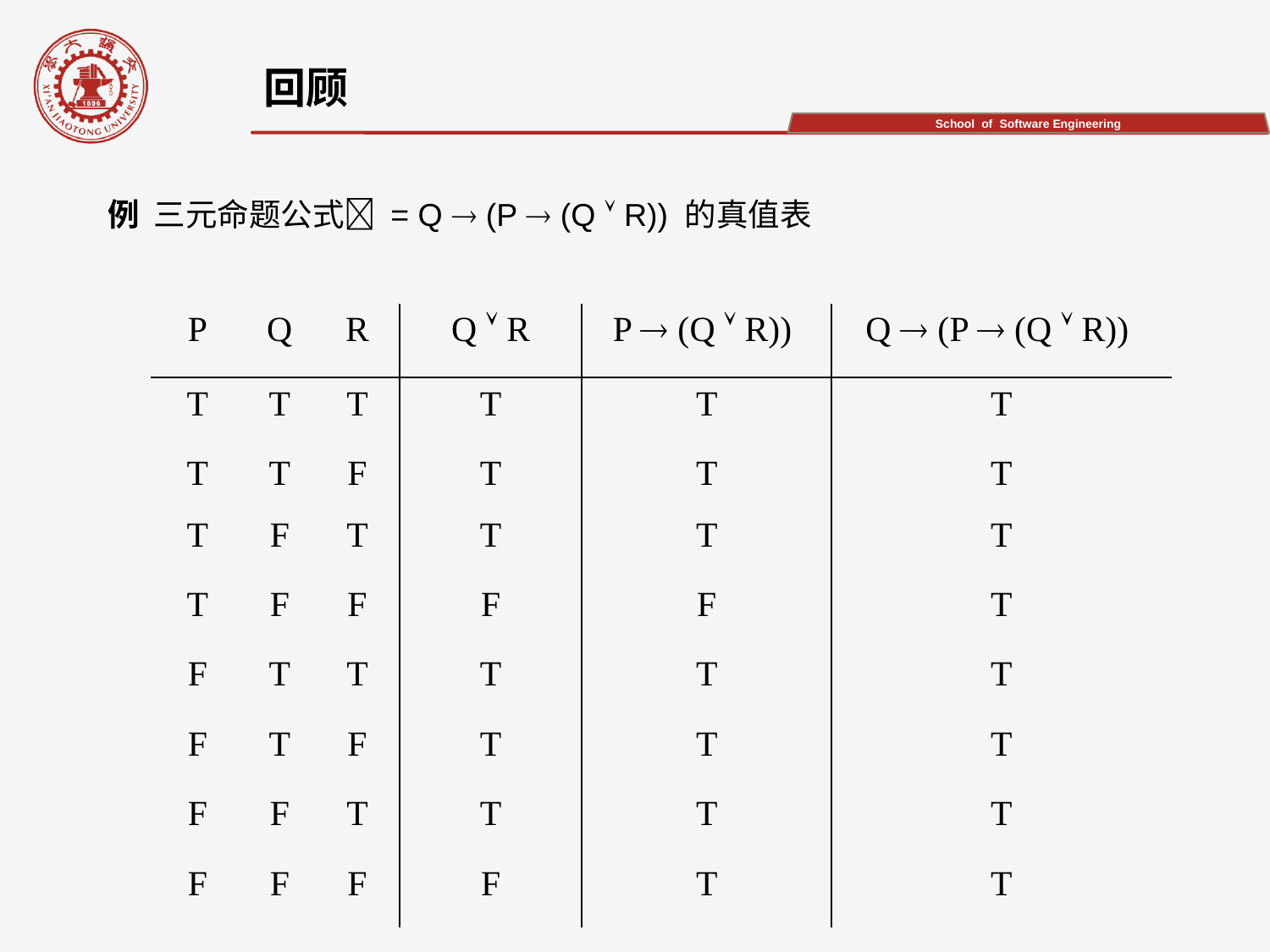

回顾
例  三元命题公式α = Q → (P → (Q ∨ R)) 的真值表

| P | Q | R | Q ∨ R | P → (Q ∨ R)) | Q → (P → (Q ∨ R)) |
| --- | --- | --- | --- | --- | --- |
| T | T | T | T | T | T |
| T | T | F | T | T | T |
| T | F | T | T | T | T |
| T | F | F | F | F | T |
| F | T | T | T | T | T |
| F | T | F | T | T | T |
| F | F | T | T | T | T |
| F | F | F | F | T | T |